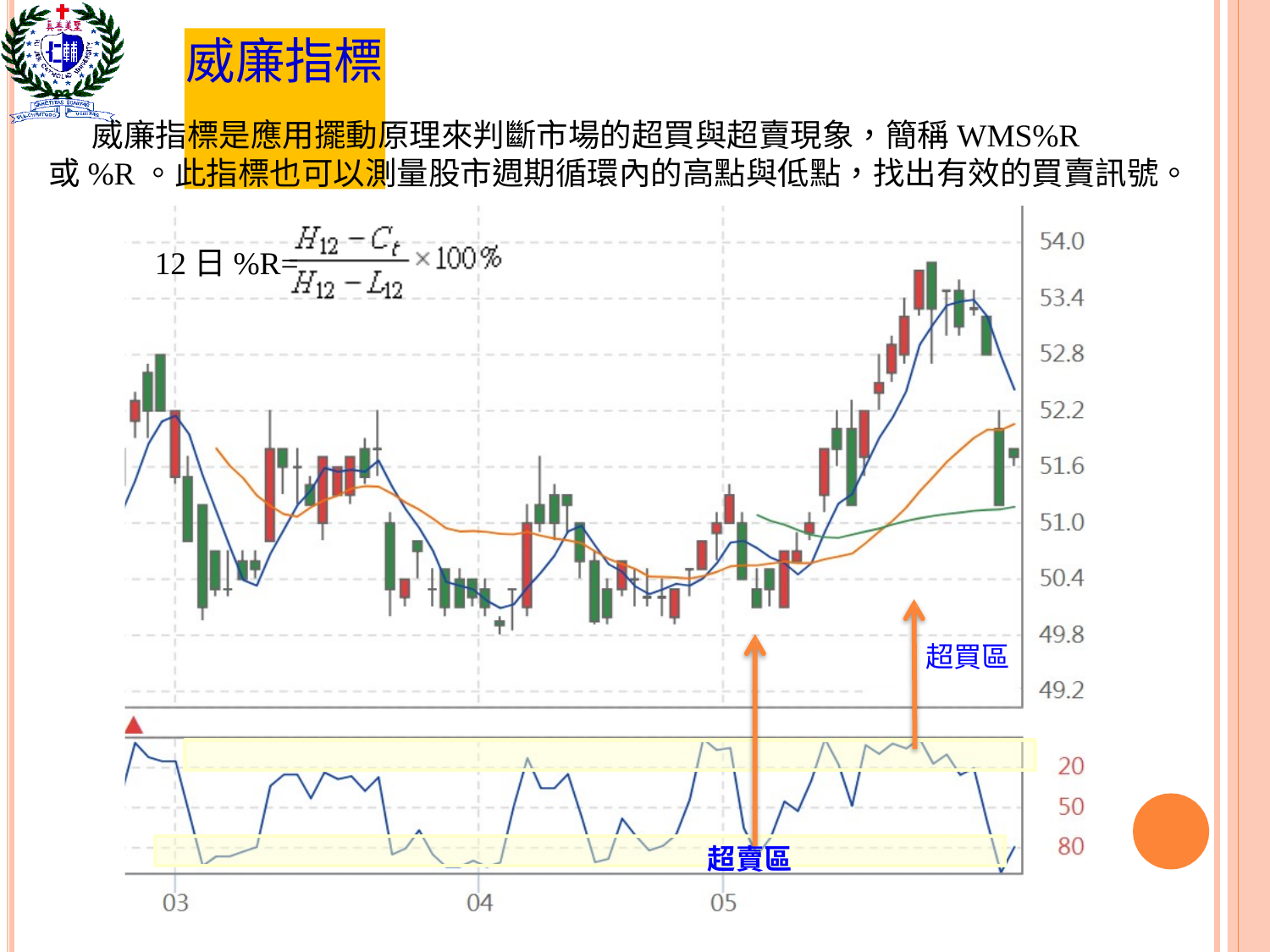

# 威廉指標
     威廉指標是應用擺動原理來判斷市場的超買與超賣現象，簡稱WMS%R或%R。此指標也可以測量股市週期循環內的高點與低點，找出有效的買賣訊號。

12日%R=

超買區

超賣區